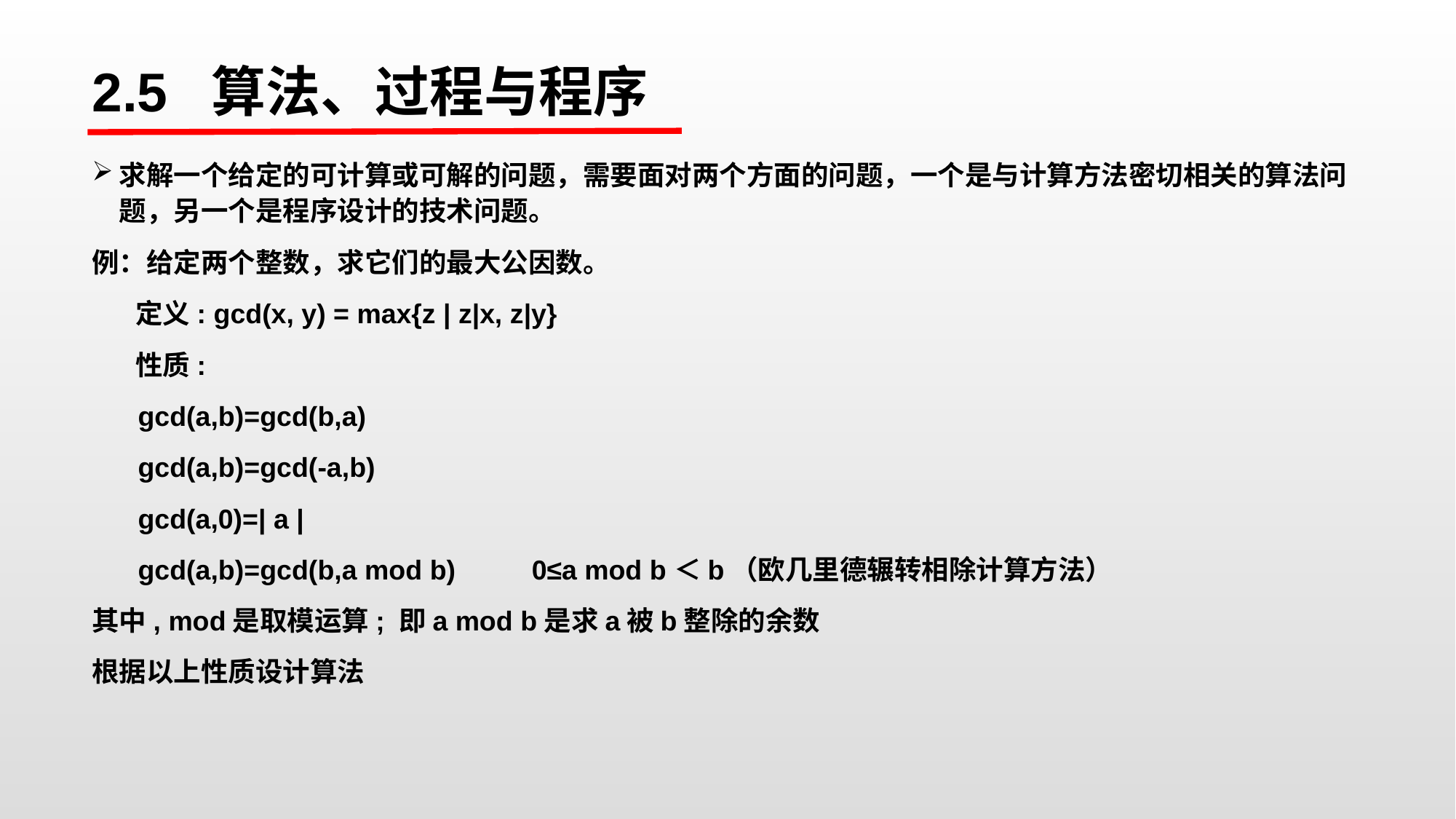

# 2.5  算法、过程与程序
求解一个给定的可计算或可解的问题，需要面对两个方面的问题，一个是与计算方法密切相关的算法问题，另一个是程序设计的技术问题。
例：给定两个整数，求它们的最大公因数。
      定义: gcd(x, y) = max{z | z|x, z|y}
      性质:
      gcd(a,b)=gcd(b,a)
      gcd(a,b)=gcd(-a,b)
      gcd(a,0)=| a |
      gcd(a,b)=gcd(b,a mod b)          0≤a mod b＜b（欧几里德辗转相除计算方法）
其中, mod是取模运算; 即a mod b是求a被b整除的余数
根据以上性质设计算法

39